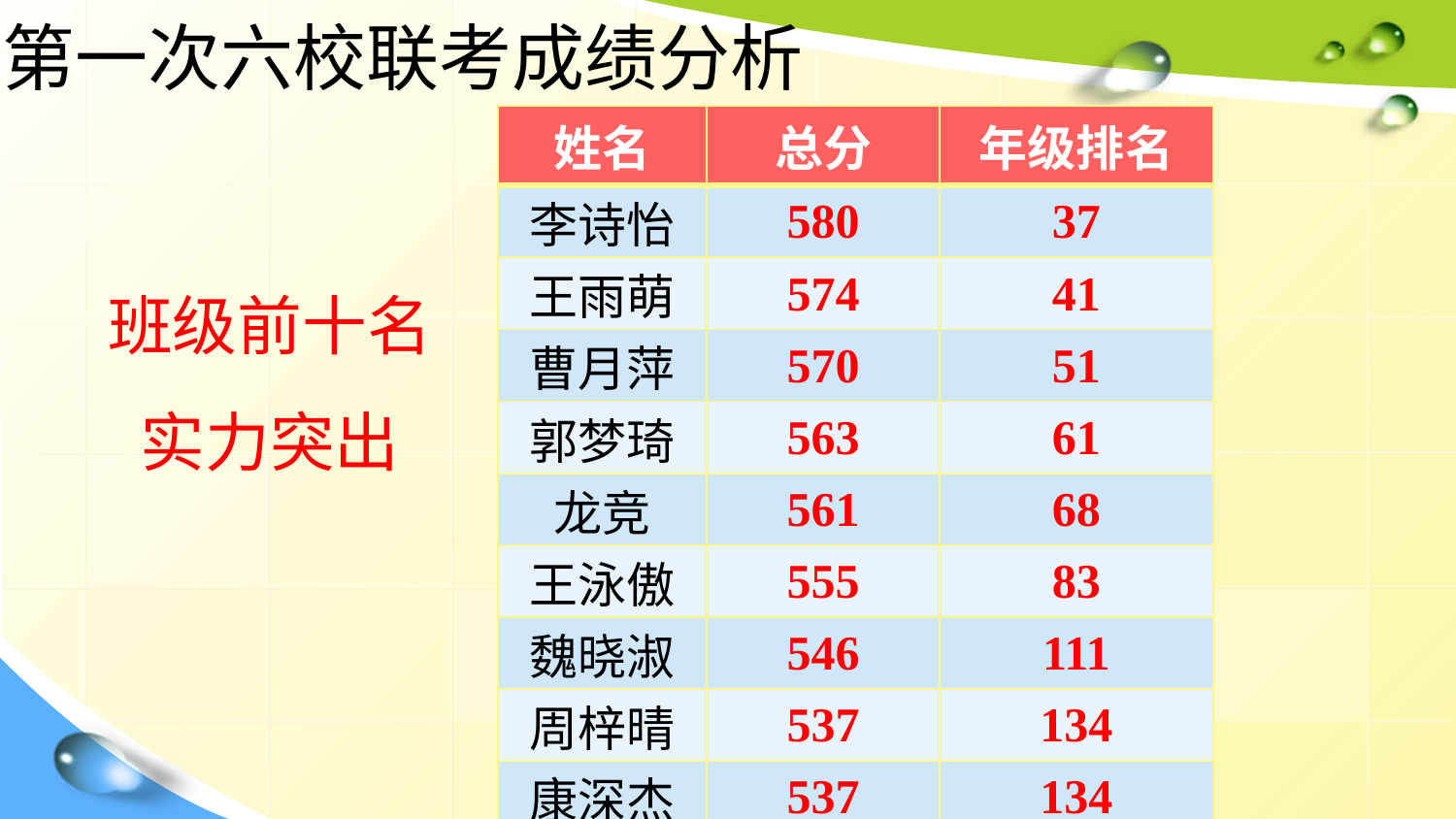

第一次六校联考成绩分析
| 姓名 | 总分 | 年级排名 |
| --- | --- | --- |
| 李诗怡 | 580 | 37 |
| 王雨萌 | 574 | 41 |
| 曹月萍 | 570 | 51 |
| 郭梦琦 | 563 | 61 |
| 龙竞 | 561 | 68 |
| 王泳傲 | 555 | 83 |
| 魏晓淑 | 546 | 111 |
| 周梓晴 | 537 | 134 |
| 康深杰 | 537 | 134 |
| 杨凯睿 | 532 | 149 |
班级前十名
实力突出